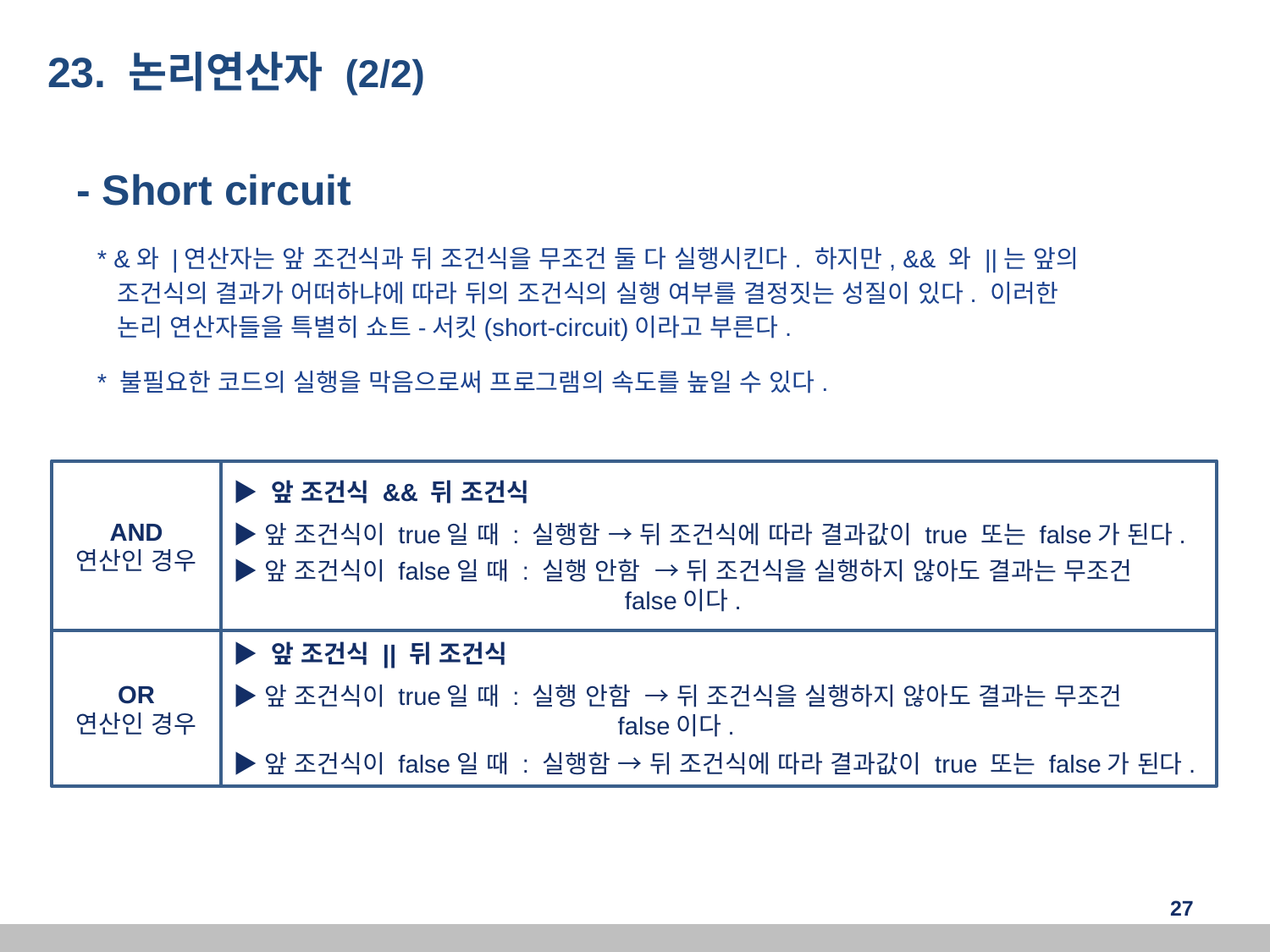

23. 논리연산자 (2/2)
- Short circuit

   * &와 |연산자는 앞 조건식과 뒤 조건식을 무조건 둘 다 실행시킨다. 하지만, && 와 ||는 앞의
     조건식의 결과가 어떠하냐에 따라 뒤의 조건식의 실행 여부를 결정짓는 성질이 있다. 이러한
     논리 연산자들을 특별히 쇼트-서킷(short-circuit)이라고 부른다.

   * 불필요한 코드의 실행을 막음으로써 프로그램의 속도를 높일 수 있다.

▶ 앞 조건식 && 뒤 조건식

▶앞 조건식이 true일 때 : 실행함 → 뒤 조건식에 따라 결과값이 true 또는 false가 된다.

▶앞 조건식이 false일 때 : 실행 안함  → 뒤 조건식을 실행하지 않아도 결과는 무조건
                                                        false이다.
AND
연산인 경우
OR
연산인 경우
▶ 앞 조건식 || 뒤 조건식

▶앞 조건식이 true일 때 : 실행 안함  → 뒤 조건식을 실행하지 않아도 결과는 무조건
                                                       false이다.

▶앞 조건식이 false일 때 : 실행함 → 뒤 조건식에 따라 결과값이 true 또는 false가 된다.
27